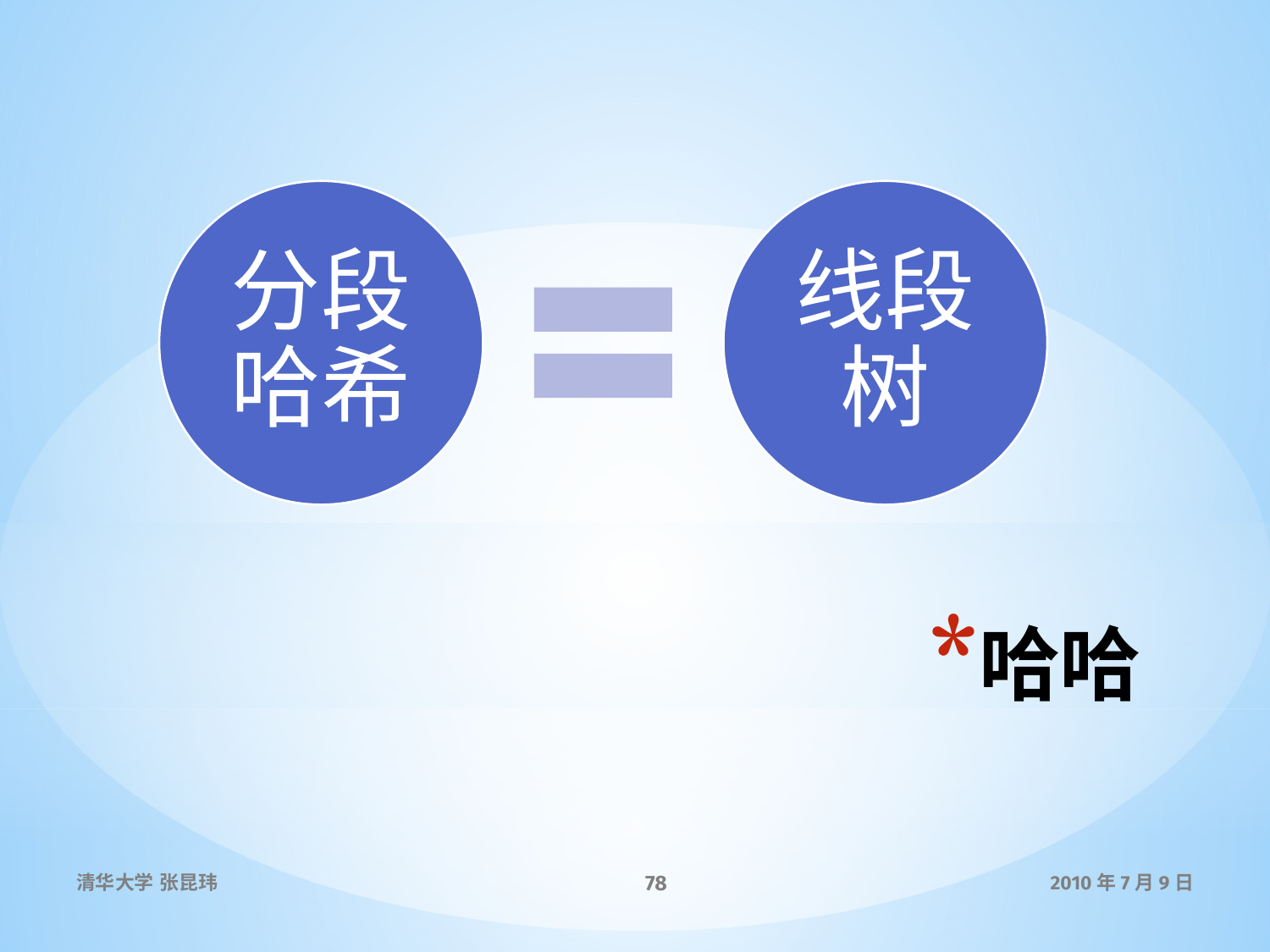

分段哈希

线段树
# 哈哈
清华大学 张昆玮
78
2010年7月9日